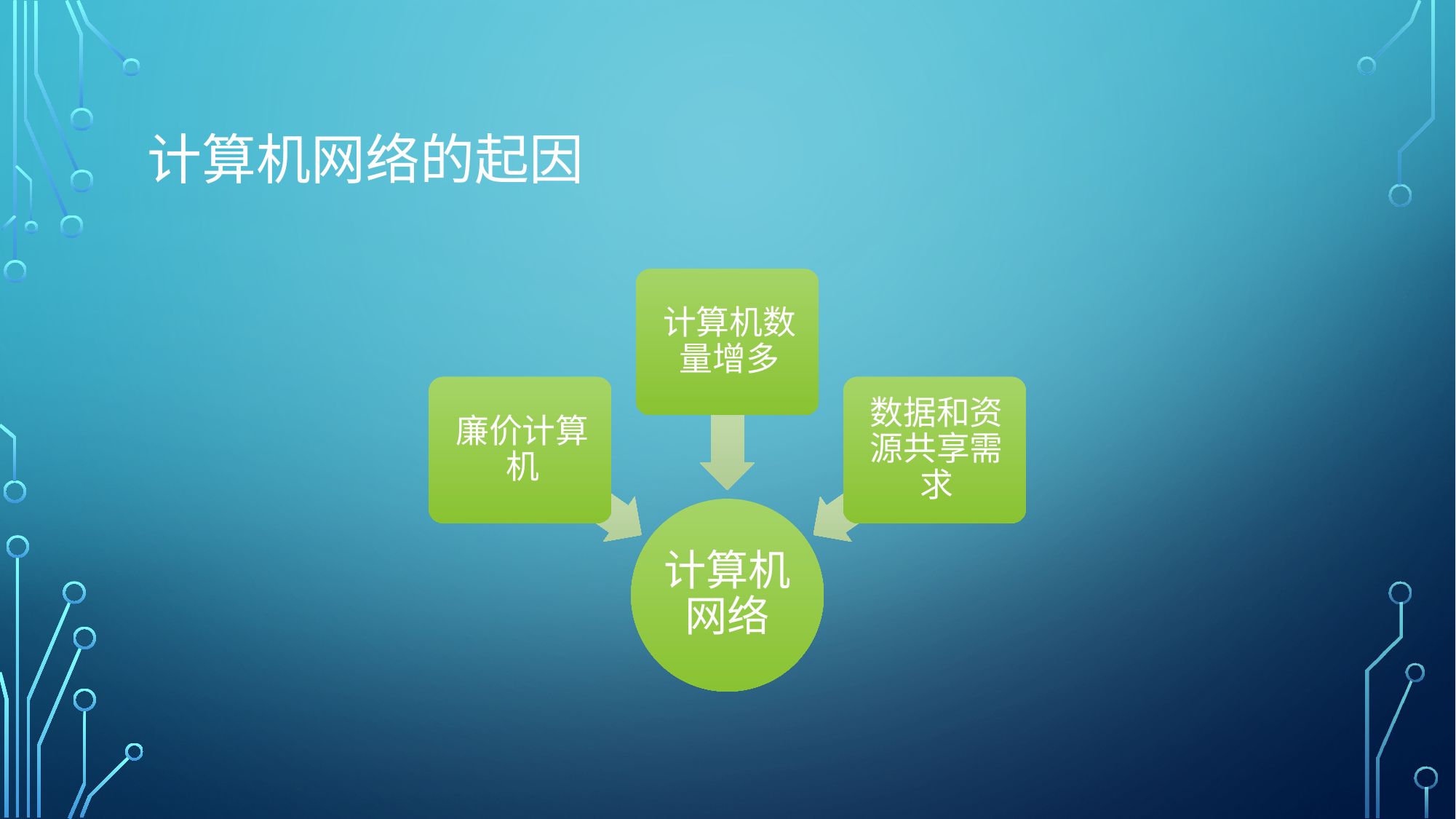

# 计算机网络的起因
计算机网络
廉价计算机
计算机数量增多
数据和资源共享需求